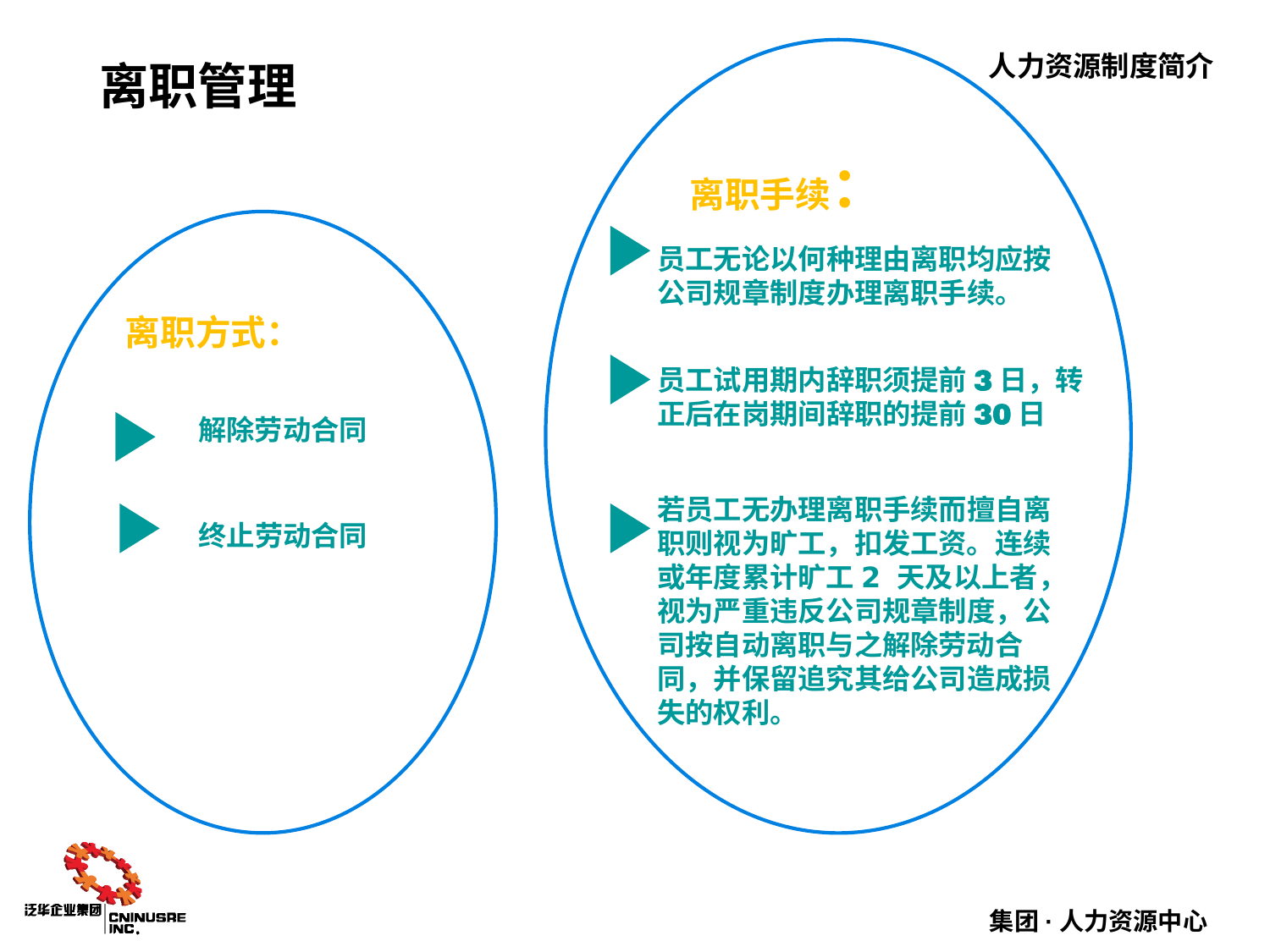

# 离职管理

离职手续：
▶

离职方式：

员工无论以何种理由离职均应按
公司规章制度办理离职手续。
▶
员工试用期内辞职须提前3日，转
正后在岗期间辞职的提前30日
▶
解除劳动合同
▶
▶
终止劳动合同
若员工无办理离职手续而擅自离职则视为旷工，扣发工资。连续或年度累计旷工2 天及以上者，视为严重违反公司规章制度，公司按自动离职与之解除劳动合同，并保留追究其给公司造成损失的权利。